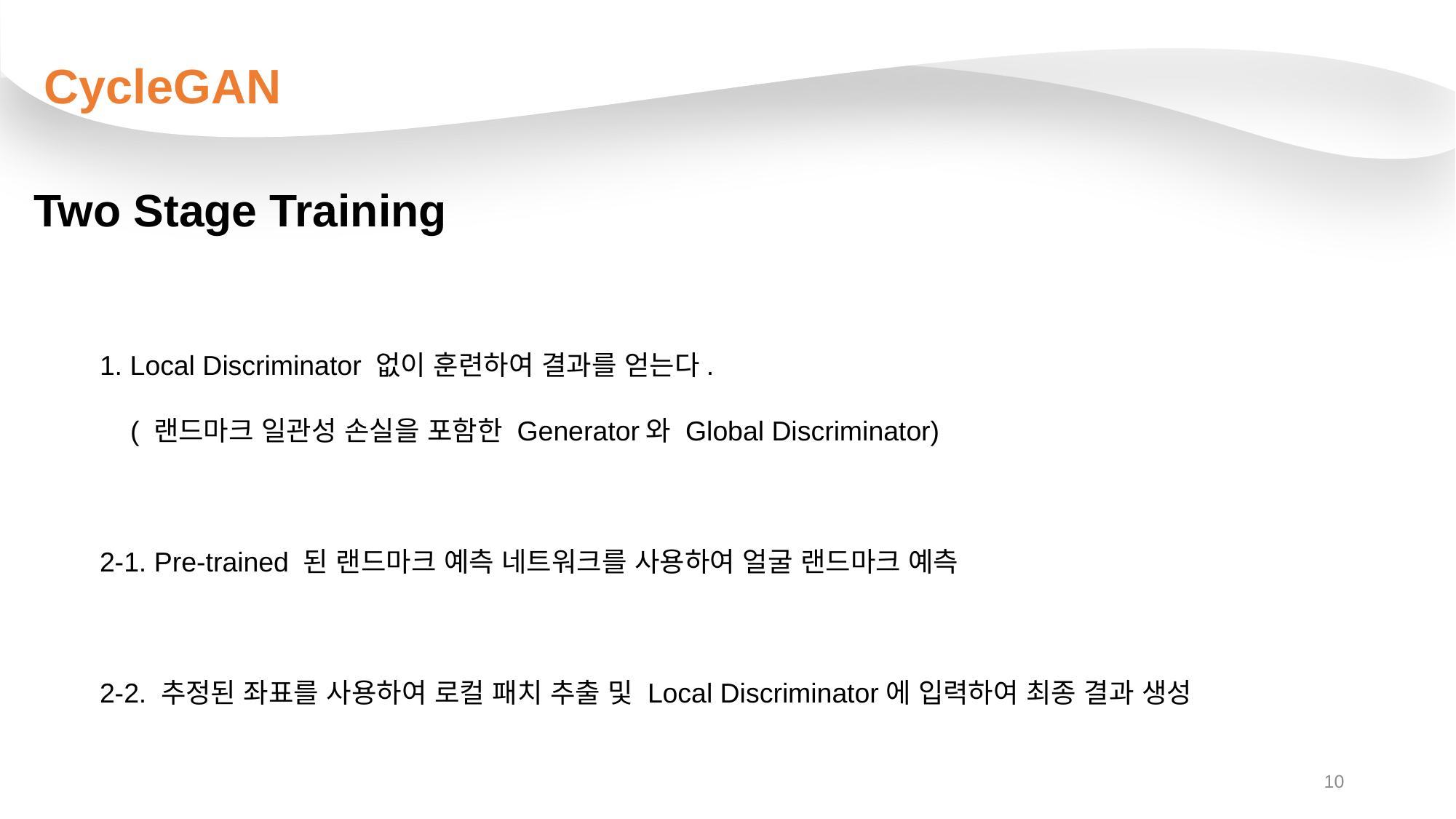

CycleGAN

Two Stage Training
1. Local Discriminator 없이 훈련하여 결과를 얻는다.
    ( 랜드마크 일관성 손실을 포함한 Generator와 Global Discriminator)

2-1. Pre-trained 된 랜드마크 예측 네트워크를 사용하여 얼굴 랜드마크 예측

2-2. 추정된 좌표를 사용하여 로컬 패치 추출 및 Local Discriminator에 입력하여 최종 결과 생성
10